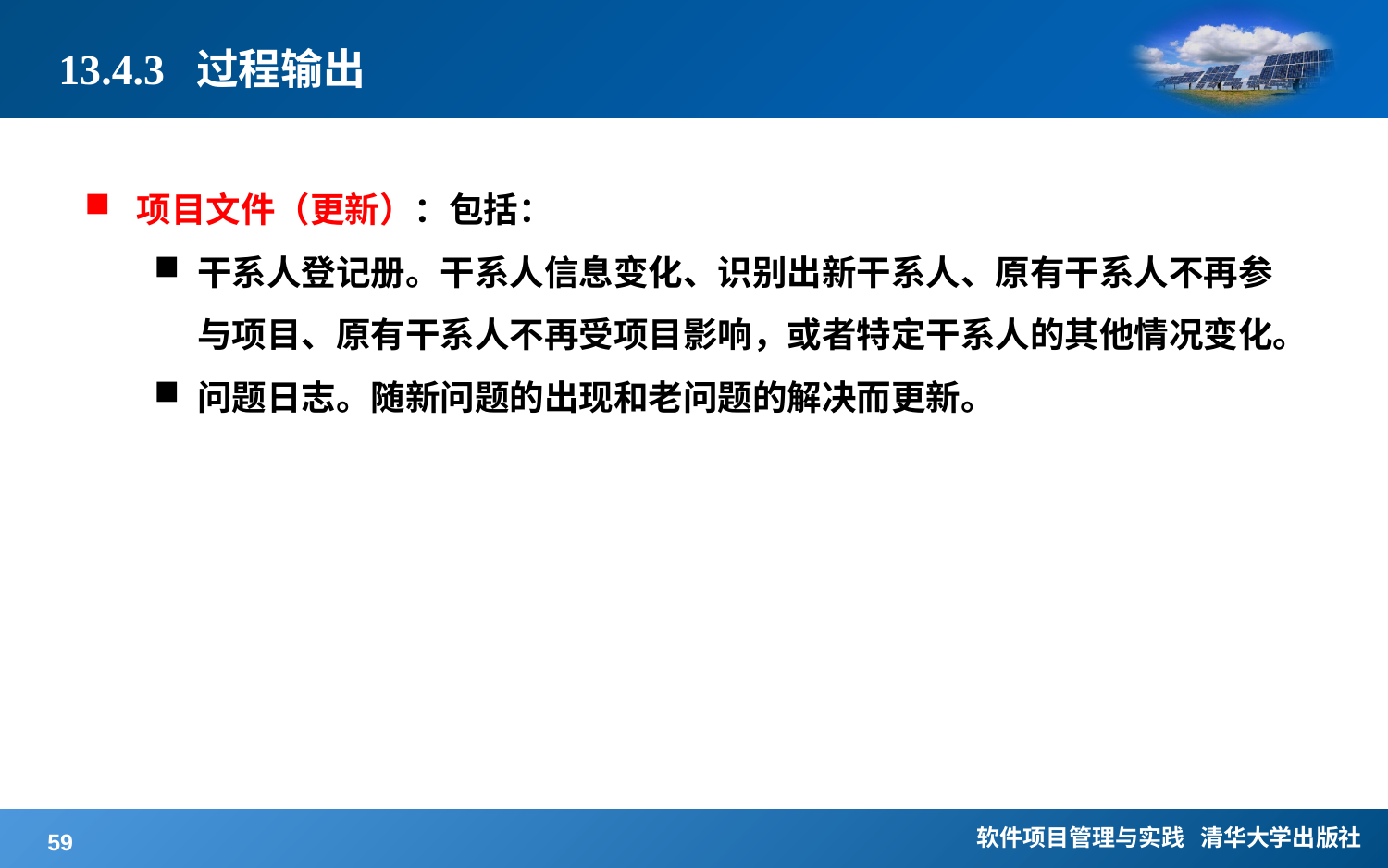

# 13.4.3  过程输出
项目文件（更新）：包括：
干系人登记册。干系人信息变化、识别出新干系人、原有干系人不再参与项目、原有干系人不再受项目影响，或者特定干系人的其他情况变化。
问题日志。随新问题的出现和老问题的解决而更新。